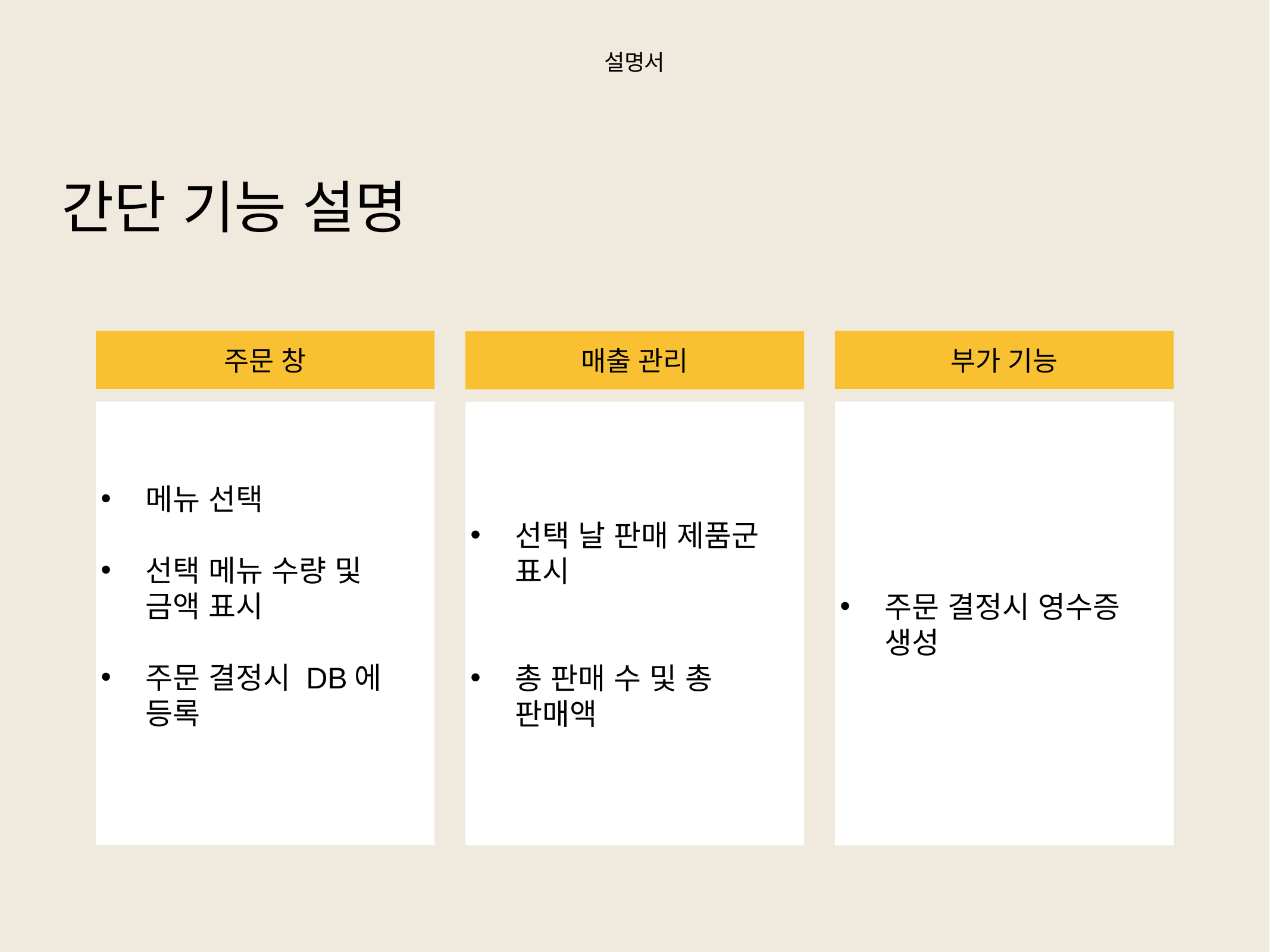

설명서
간단 기능 설명

매출 관리
주문 창
부가 기능
메뉴 선택

선택 메뉴 수량 및
금액 표시

주문 결정시 DB에 등록

선택 날 판매 제품군 표시

총 판매 수 및 총 판매액
주문 결정시 영수증 생성